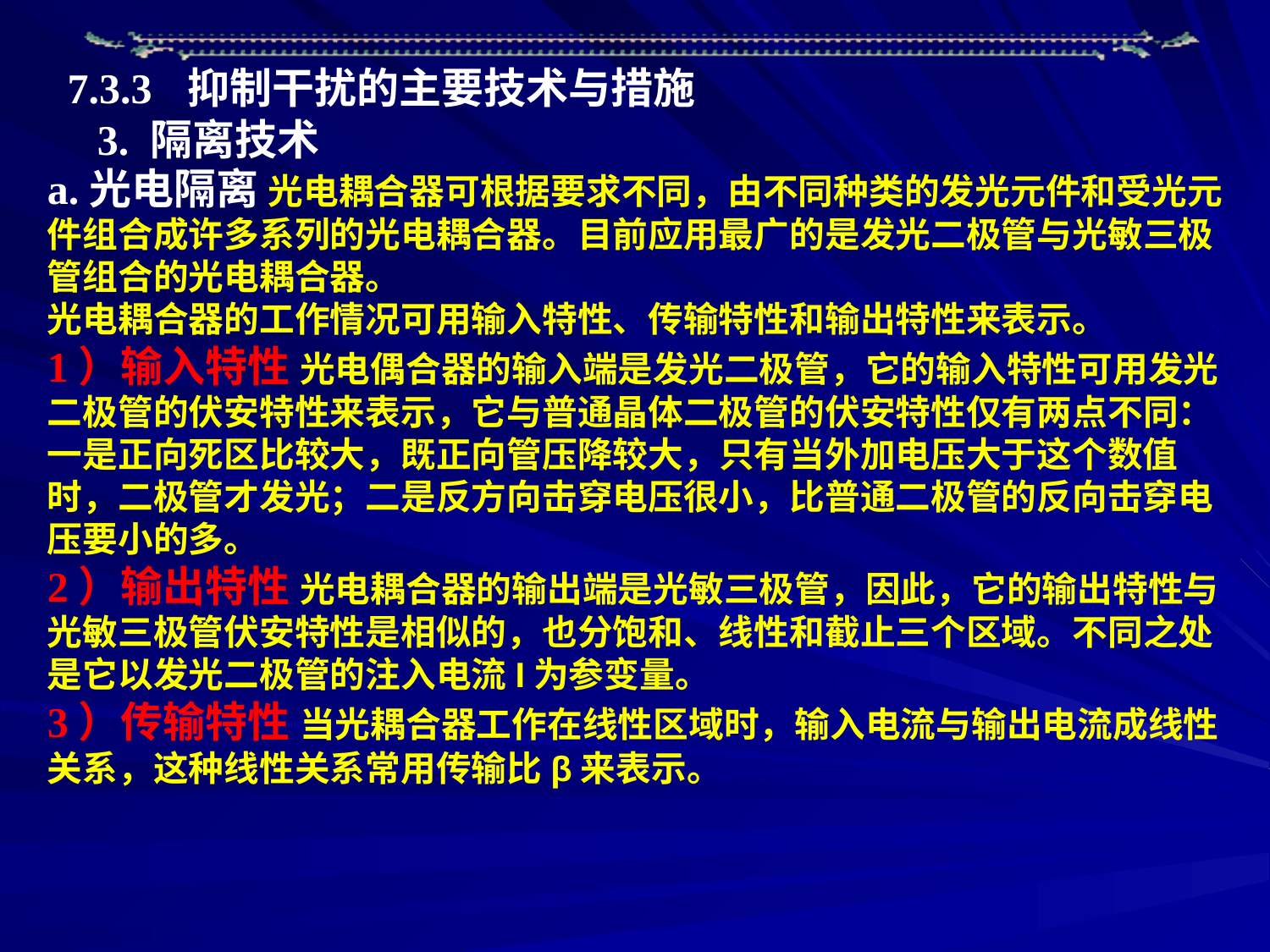

7.3.3 抑制干扰的主要技术与措施
3. 隔离技术
a.光电隔离 光电耦合器可根据要求不同，由不同种类的发光元件和受光元件组合成许多系列的光电耦合器。目前应用最广的是发光二极管与光敏三极管组合的光电耦合器。
光电耦合器的工作情况可用输入特性、传输特性和输出特性来表示。
1）输入特性 光电偶合器的输入端是发光二极管，它的输入特性可用发光二极管的伏安特性来表示，它与普通晶体二极管的伏安特性仅有两点不同：一是正向死区比较大，既正向管压降较大，只有当外加电压大于这个数值时，二极管才发光；二是反方向击穿电压很小，比普通二极管的反向击穿电压要小的多。
2）输出特性 光电耦合器的输出端是光敏三极管，因此，它的输出特性与光敏三极管伏安特性是相似的，也分饱和、线性和截止三个区域。不同之处是它以发光二极管的注入电流I为参变量。
3）传输特性 当光耦合器工作在线性区域时，输入电流与输出电流成线性关系，这种线性关系常用传输比β来表示。